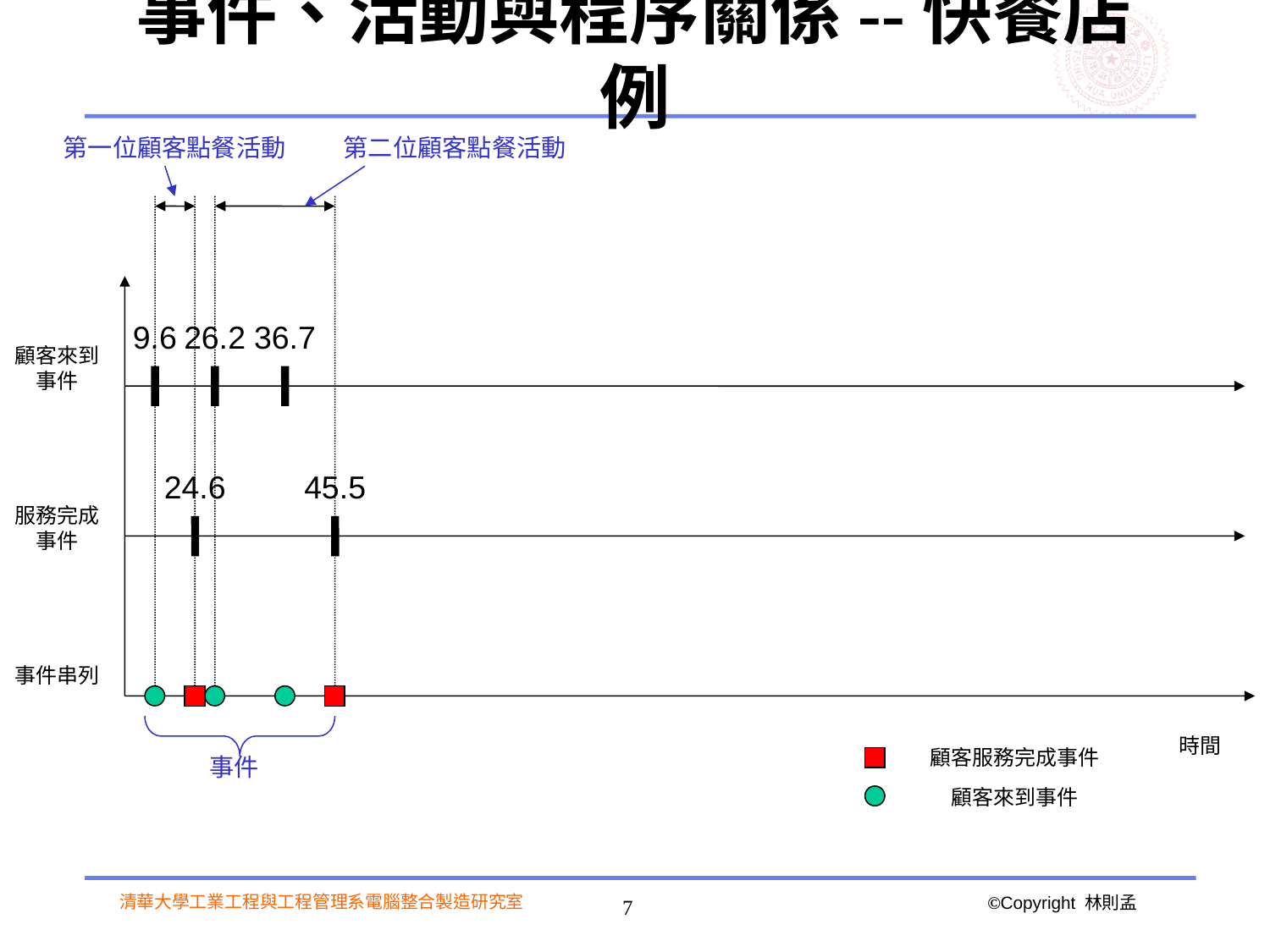

# 事件、活動與程序關係--快餐店例
第一位顧客點餐活動
第二位顧客點餐活動

9.6

26.2

36.7

顧客來到事件

24.6

45.5

服務完成事件

事件串列

時間
顧客服務完成事件
事件

顧客來到事件